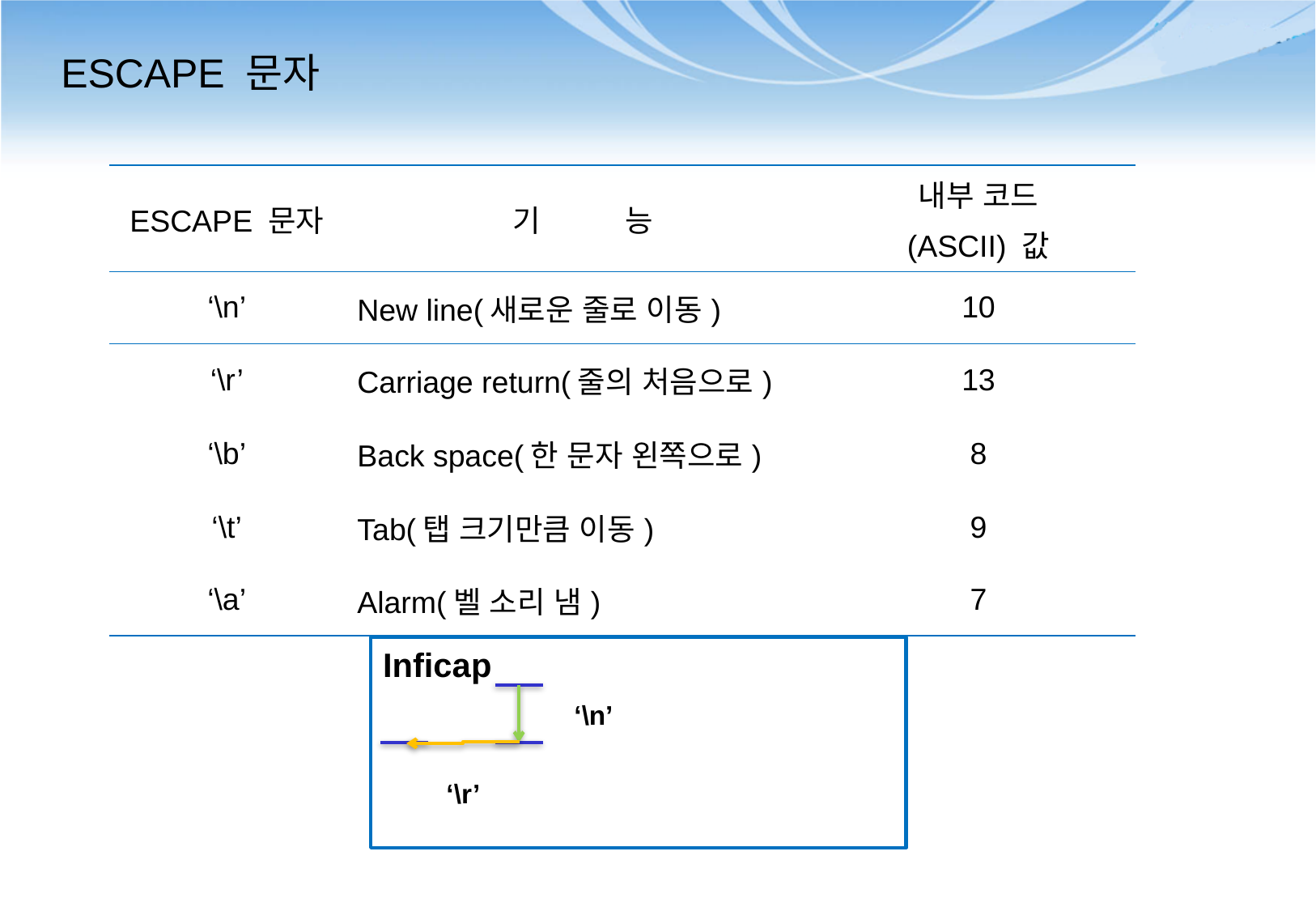

# ESCAPE 문자
| ESCAPE 문자 | 기 능 | 내부 코드 (ASCII) 값 |
| --- | --- | --- |
| ‘\n’ | New line(새로운 줄로 이동) | 10 |
| ‘\r’ | Carriage return(줄의 처음으로) | 13 |
| ‘\b’ | Back space(한 문자 왼쪽으로) | 8 |
| ‘\t’ | Tab(탭 크기만큼 이동) | 9 |
| ‘\a’ | Alarm(벨 소리 냄) | 7 |
Inficap
‘\n’
‘\r’